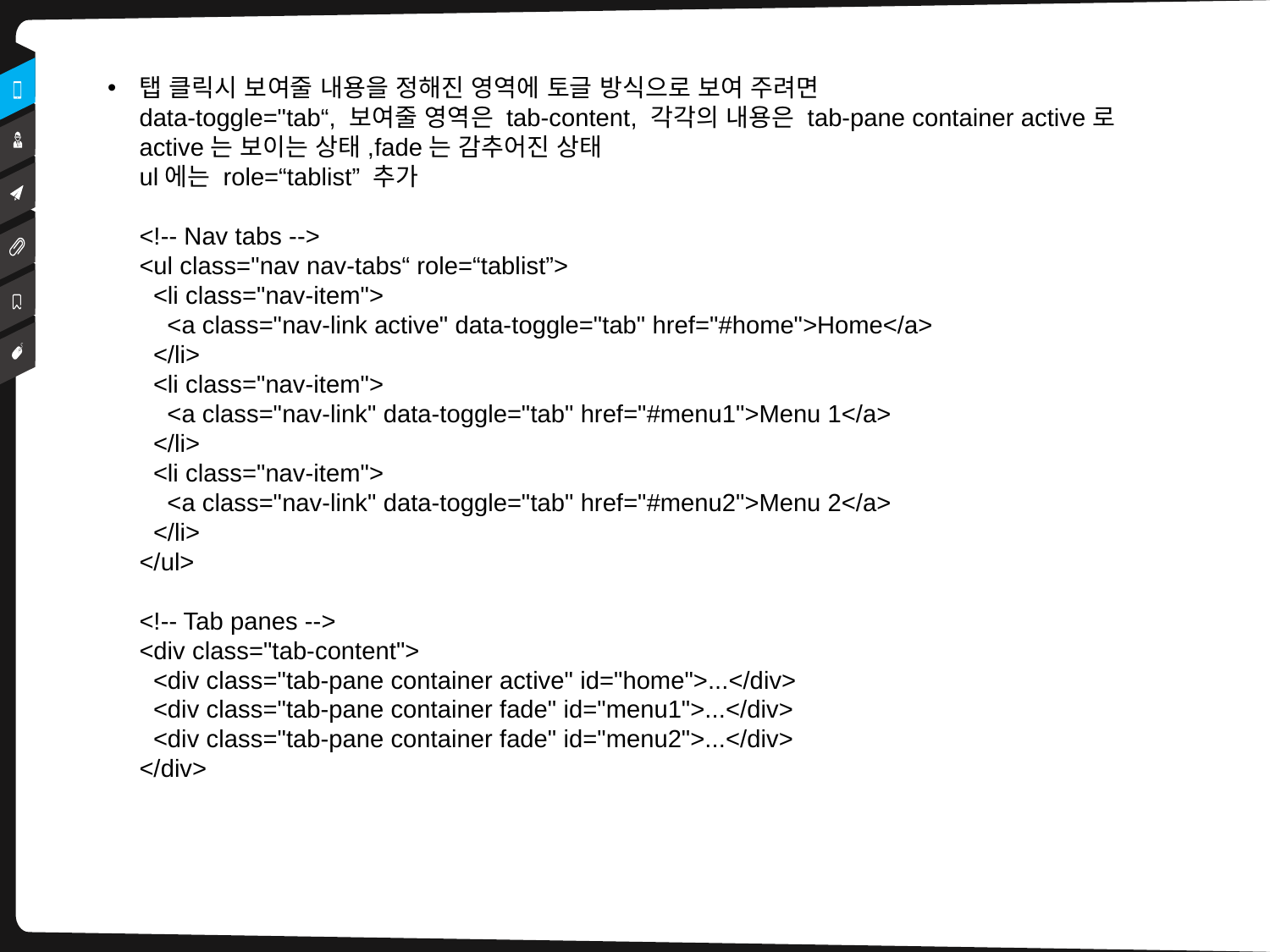

탭 클릭시 보여줄 내용을 정해진 영역에 토글 방식으로 보여 주려면
data-toggle="tab“, 보여줄 영역은 tab-content, 각각의 내용은 tab-pane container active로  active는 보이는 상태,fade는 감추어진 상태
ul에는 role=“tablist” 추가
<!-- Nav tabs -->
<ul class="nav nav-tabs“ role=“tablist”>
  <li class="nav-item">
    <a class="nav-link active" data-toggle="tab" href="#home">Home</a>
  </li>
  <li class="nav-item">
    <a class="nav-link" data-toggle="tab" href="#menu1">Menu 1</a>
  </li>
  <li class="nav-item">
    <a class="nav-link" data-toggle="tab" href="#menu2">Menu 2</a>
  </li>
</ul>
<!-- Tab panes -->
<div class="tab-content">
  <div class="tab-pane container active" id="home">...</div>
  <div class="tab-pane container fade" id="menu1">...</div>
  <div class="tab-pane container fade" id="menu2">...</div>
</div>